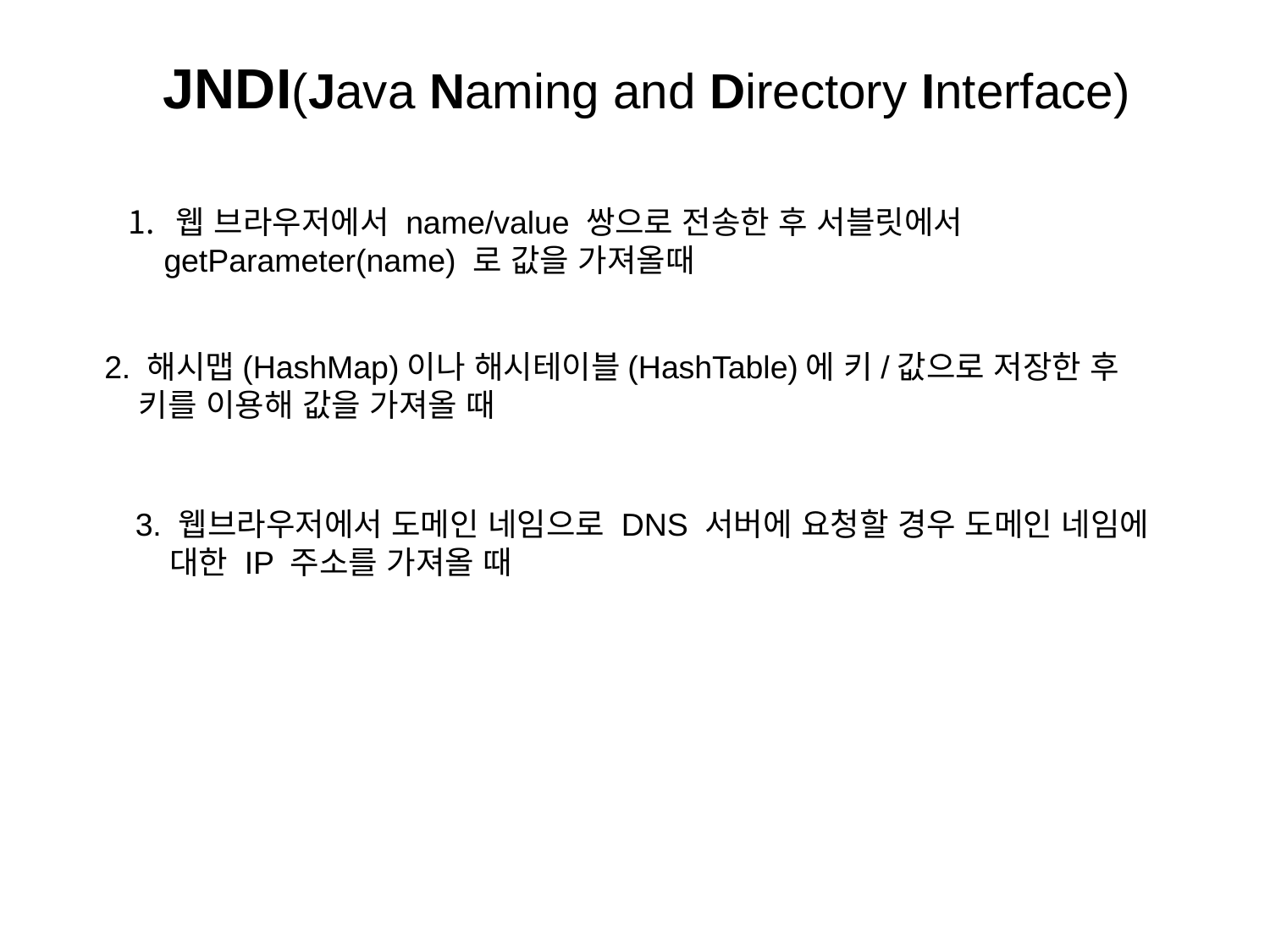

JNDI(Java Naming and Directory Interface)
웹 브라우저에서 name/value 쌍으로 전송한 후 서블릿에서
    getParameter(name) 로 값을 가져올때
2. 해시맵(HashMap)이나 해시테이블(HashTable)에 키/값으로 저장한 후
   키를 이용해 값을 가져올 때
3. 웹브라우저에서 도메인 네임으로 DNS 서버에 요청할 경우 도메인 네임에
   대한 IP 주소를 가져올 때